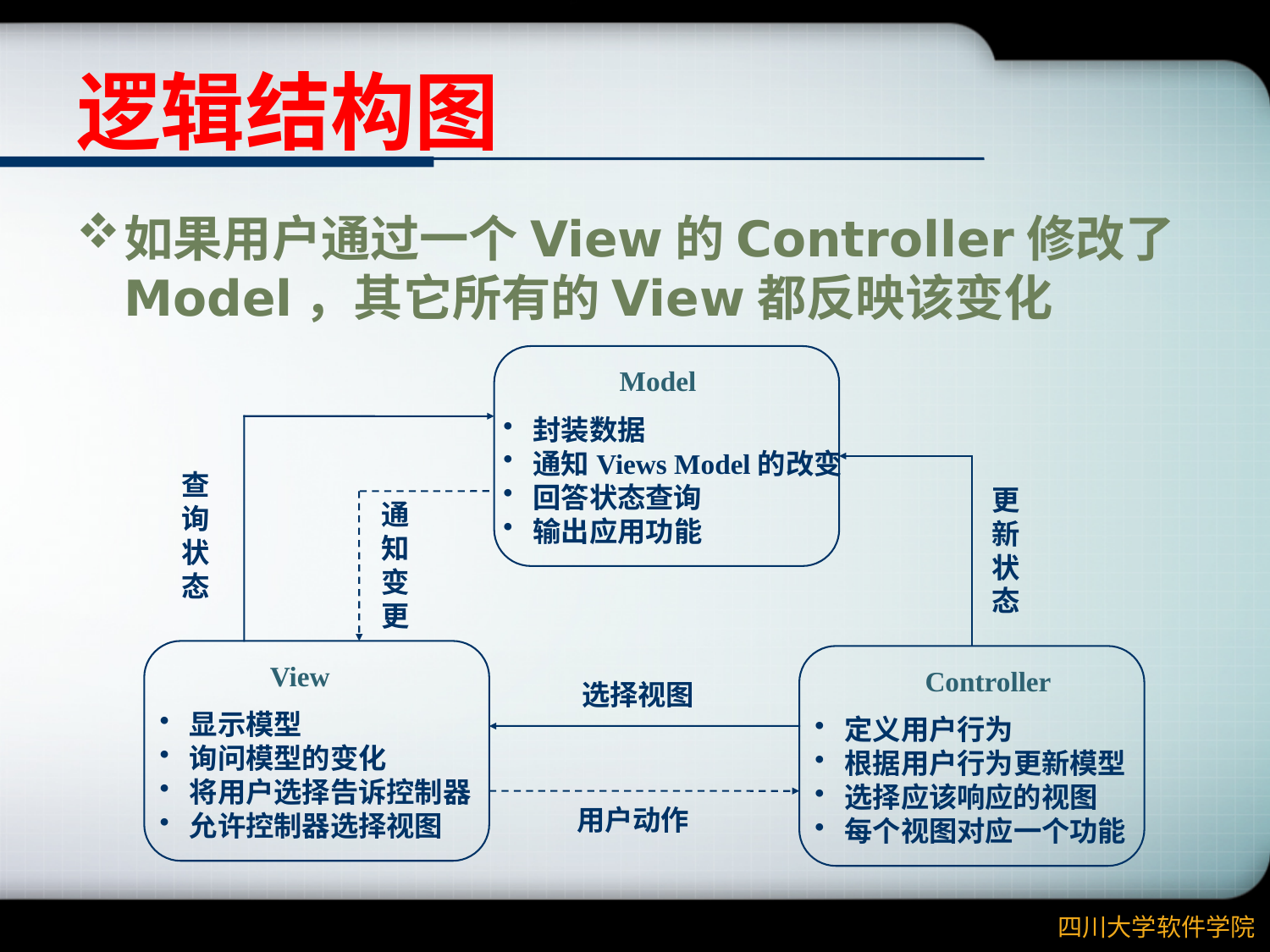

# 逻辑结构图
如果用户通过一个View的Controller修改了Model，其它所有的View都反映该变化

Model
封装数据
通知Views Model的改变
回答状态查询
输出应用功能

查询状态
更新状态

通知变更

View
显示模型
询问模型的变化
将用户选择告诉控制器
允许控制器选择视图

Controller
定义用户行为
根据用户行为更新模型
选择应该响应的视图
每个视图对应一个功能
选择视图

用户动作